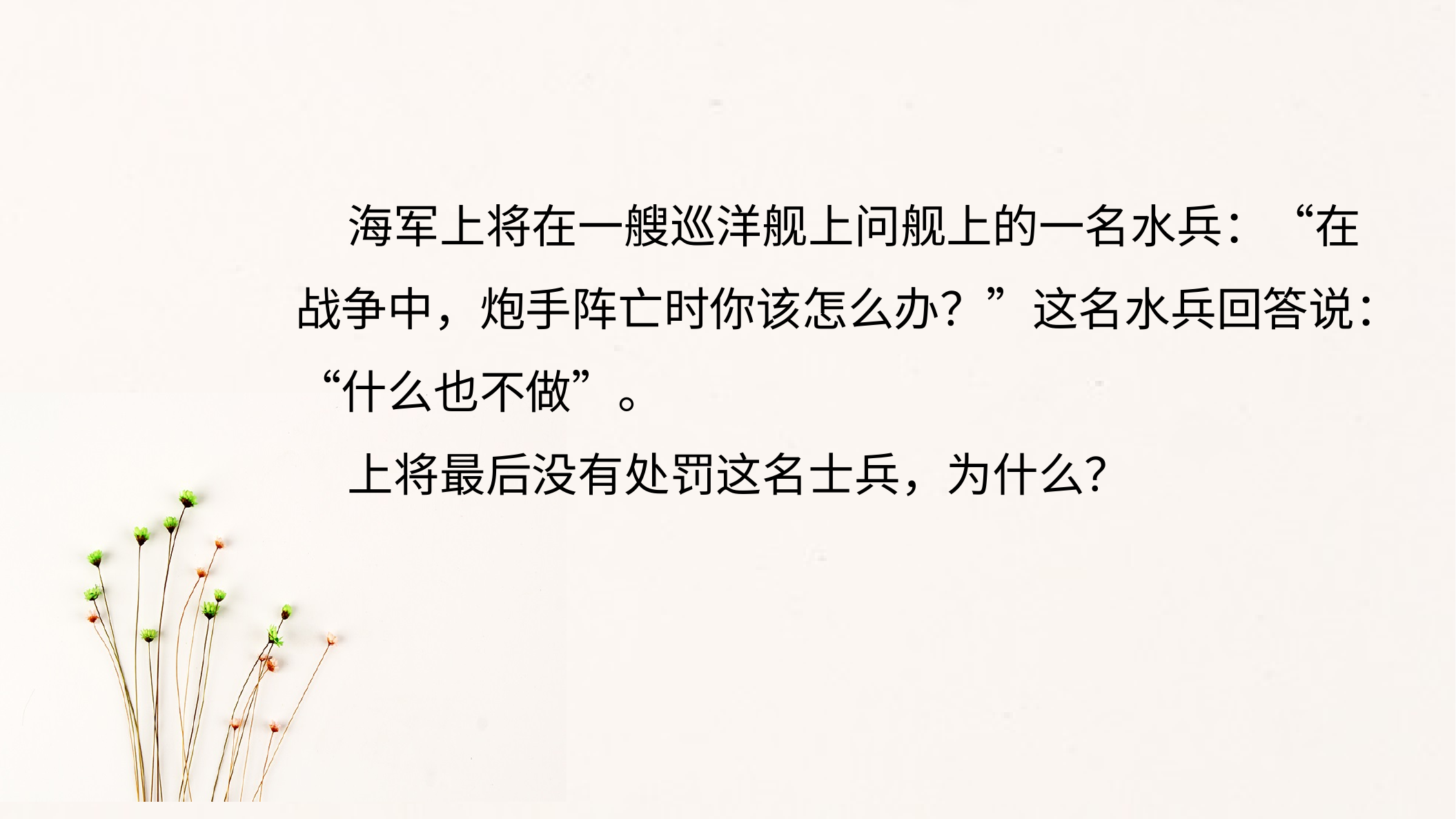

海军上将在一艘巡洋舰上问舰上的一名水兵：“在战争中，炮手阵亡时你该怎么办？”这名水兵回答说：“什么也不做”。
    上将最后没有处罚这名士兵，为什么？